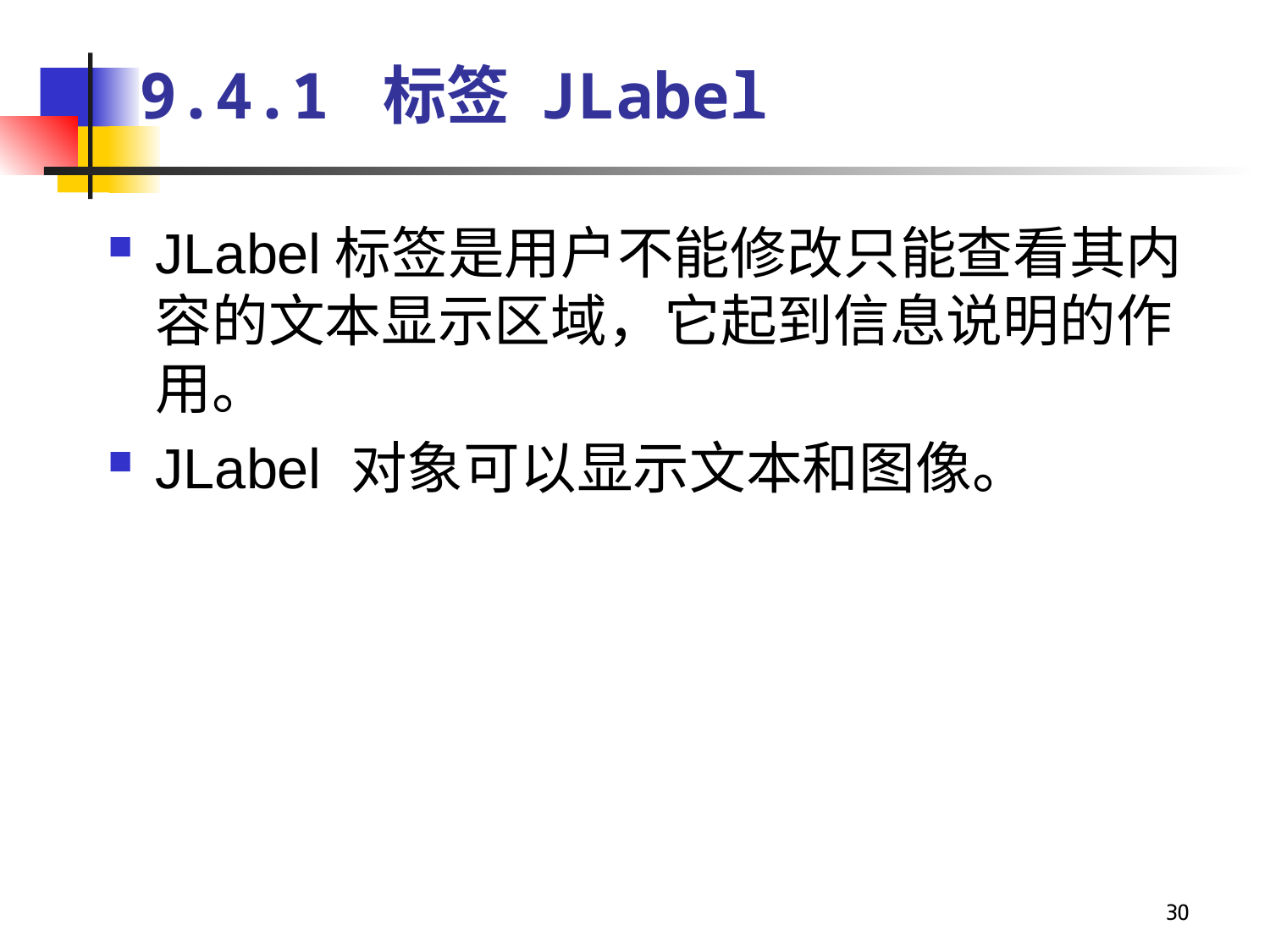

# 9.4.1 标签 JLabel
JLabel标签是用户不能修改只能查看其内容的文本显示区域，它起到信息说明的作用。
JLabel 对象可以显示文本和图像。